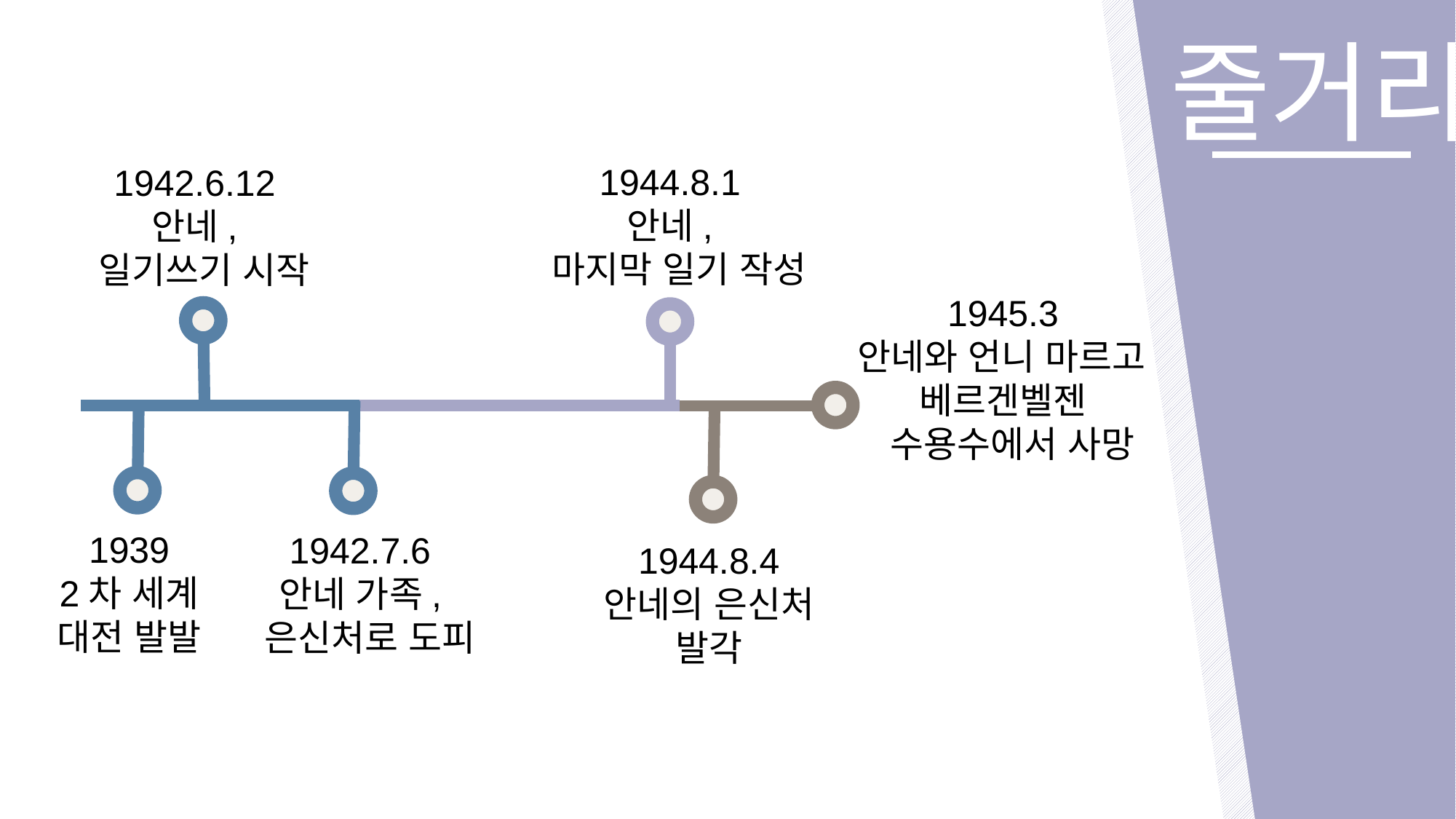

줄거리
1944.8.1
안네,
 마지막 일기 작성

1942.6.12
안네,
 일기쓰기 시작

1945.3
안네와 언니 마르고,베르겐벨젠
 수용수에서 사망

1939
2차 세계 대전 발발

1942.7.6
안네 가족,
 은신처로 도피

1944.8.4
안네의 은신처
발각